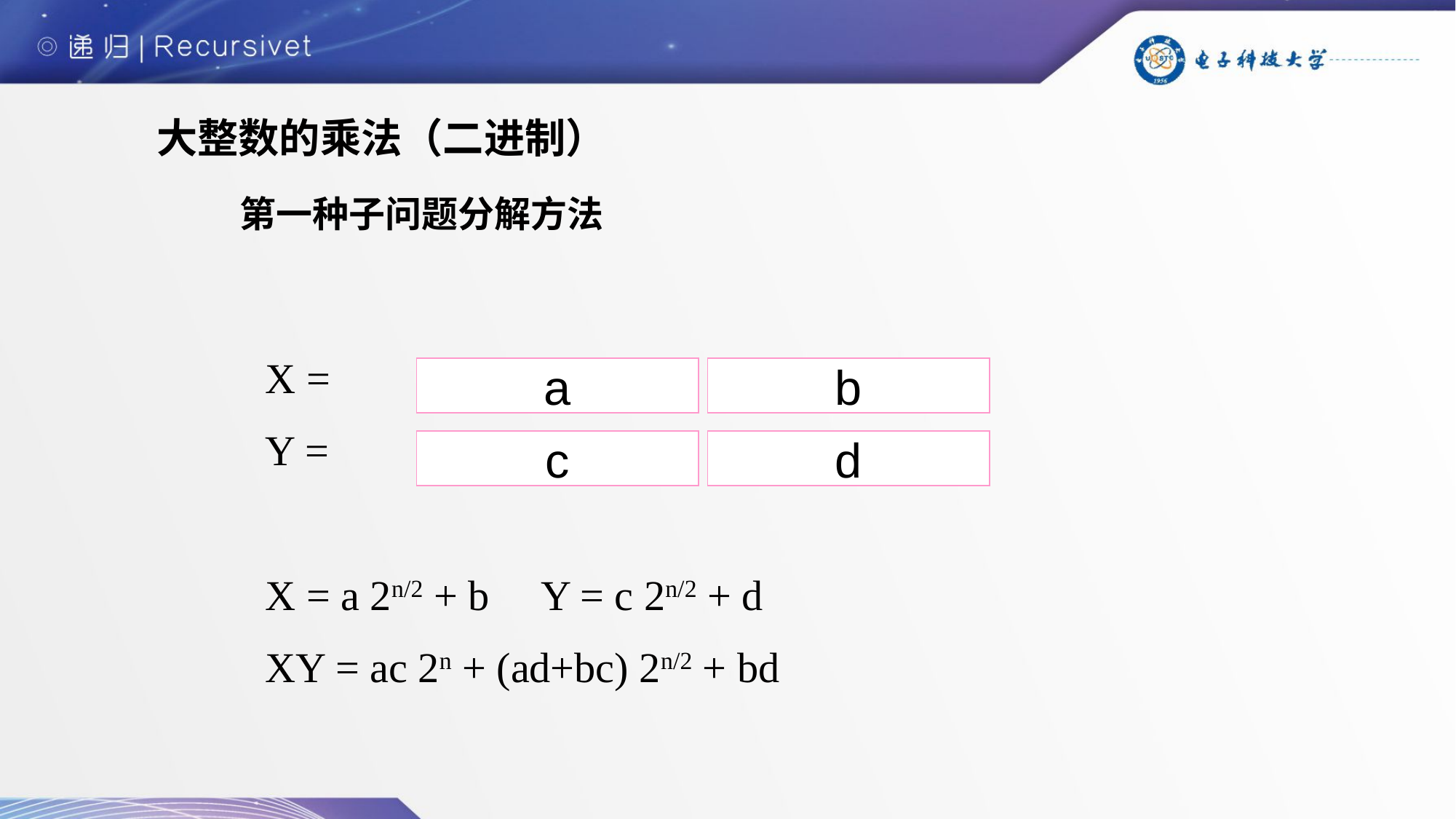

# 大整数的乘法（二进制）

 第一种子问题分解方法
X =
Y =

X = a 2n/2 + b     Y = c 2n/2 + d
XY = ac 2n + (ad+bc) 2n/2 + bd
a
b
c
d